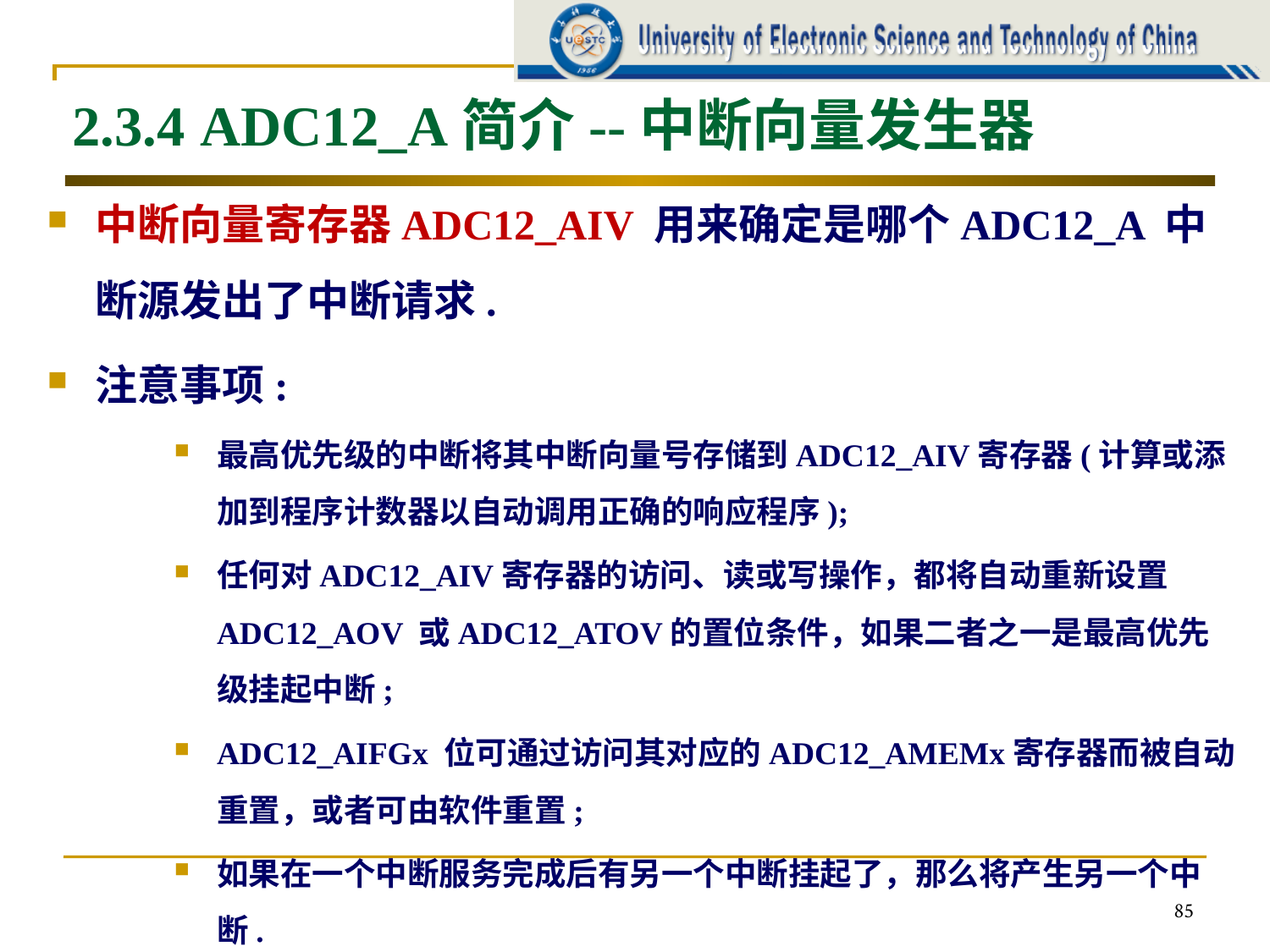

2.3.4 ADC12_A简介--中断向量发生器
# 中断向量寄存器ADC12_AIV 用来确定是哪个ADC12_A 中断源发出了中断请求.
注意事项:
最高优先级的中断将其中断向量号存储到ADC12_AIV寄存器(计算或添加到程序计数器以自动调用正确的响应程序);
任何对ADC12_AIV寄存器的访问、读或写操作，都将自动重新设置ADC12_AOV 或ADC12_ATOV的置位条件，如果二者之一是最高优先级挂起中断;
ADC12_AIFGx 位可通过访问其对应的ADC12_AMEMx寄存器而被自动重置，或者可由软件重置;
如果在一个中断服务完成后有另一个中断挂起了，那么将产生另一个中断.
85